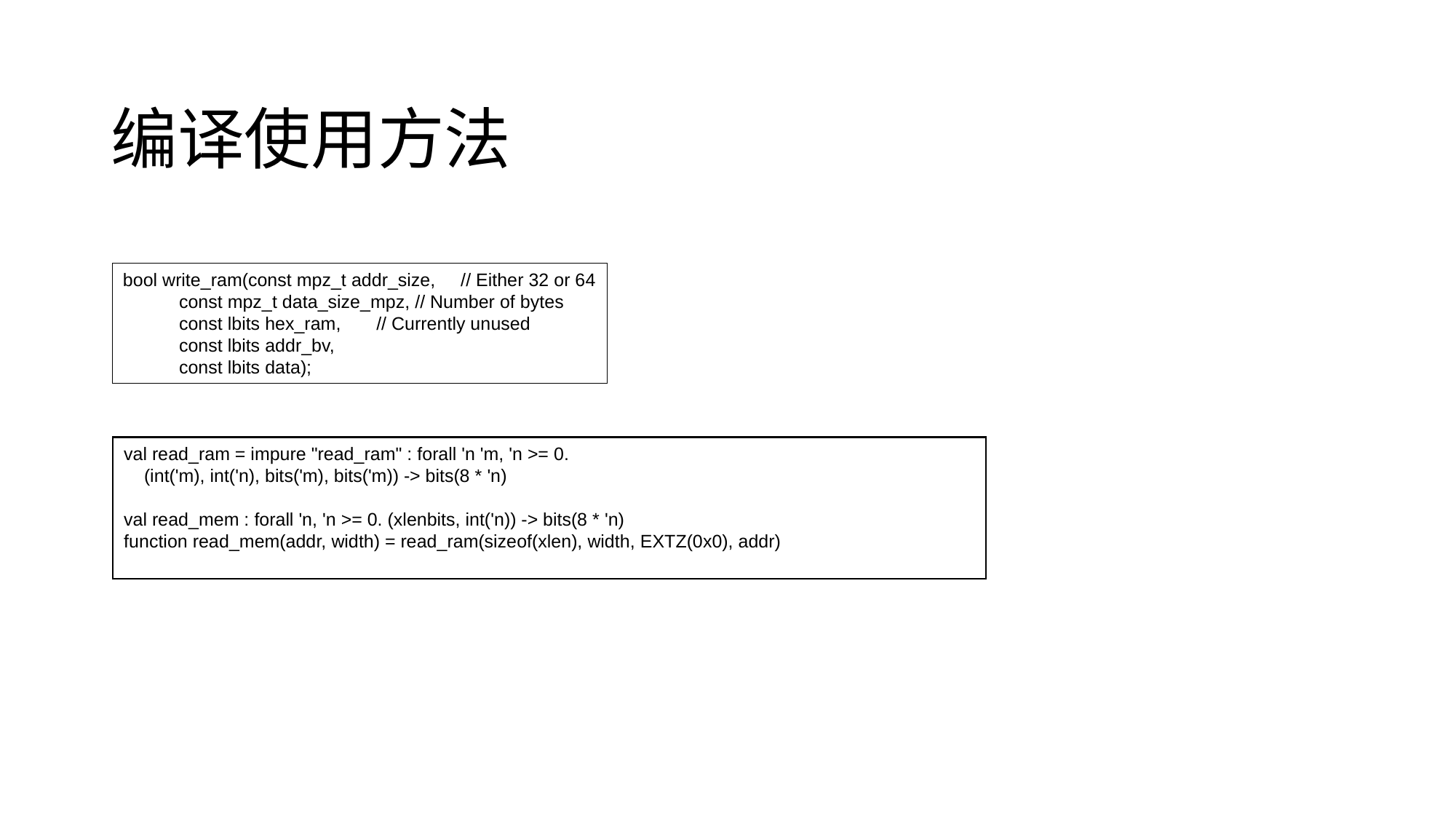

# 编译使用方法
bool write_ram(const mpz_t addr_size,     // Either 32 or 64
           const mpz_t data_size_mpz, // Number of bytes
           const lbits hex_ram,       // Currently unused
           const lbits addr_bv,
           const lbits data);
val read_ram = impure "read_ram" : forall 'n 'm, 'n >= 0.
    (int('m), int('n), bits('m), bits('m)) -> bits(8 * 'n)

val read_mem : forall 'n, 'n >= 0. (xlenbits, int('n)) -> bits(8 * 'n)
function read_mem(addr, width) = read_ram(sizeof(xlen), width, EXTZ(0x0), addr)